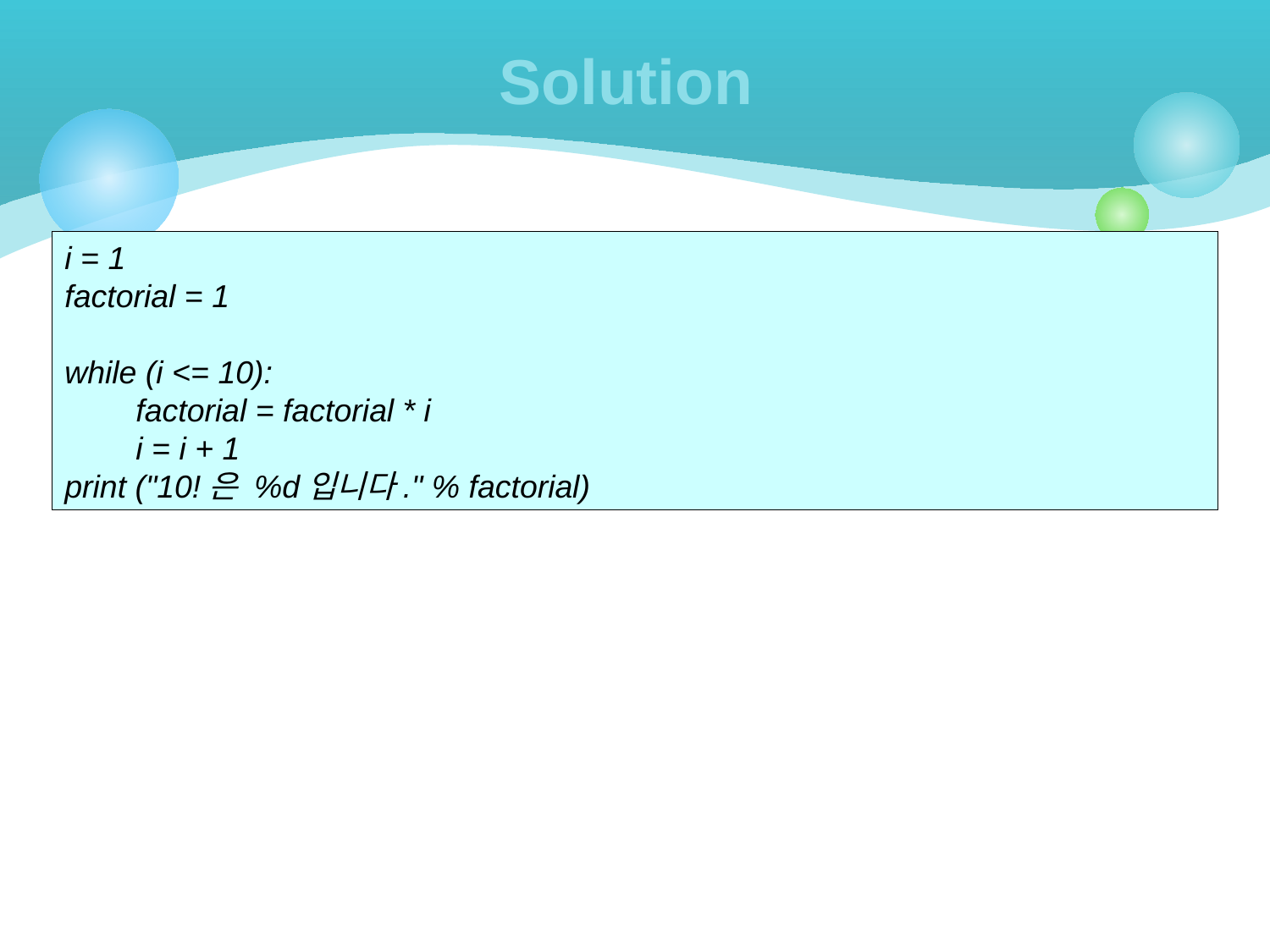

# Solution
i = 1
factorial = 1

while (i <= 10):
        factorial = factorial * i
        i = i + 1
print ("10!은 %d입니다." % factorial)